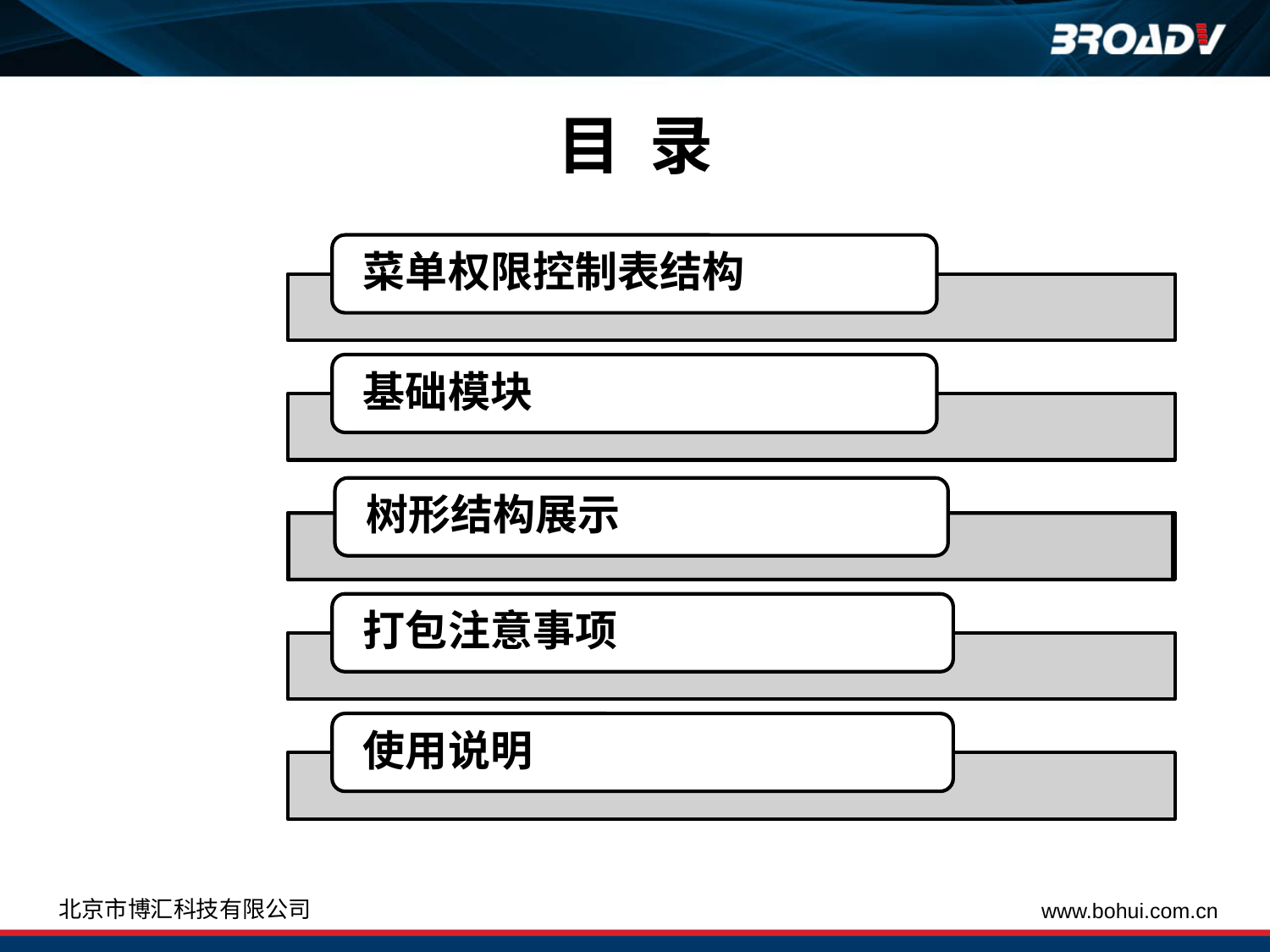

目  录
菜单权限控制表结构
基础模块
树形结构展示
打包注意事项
使用说明